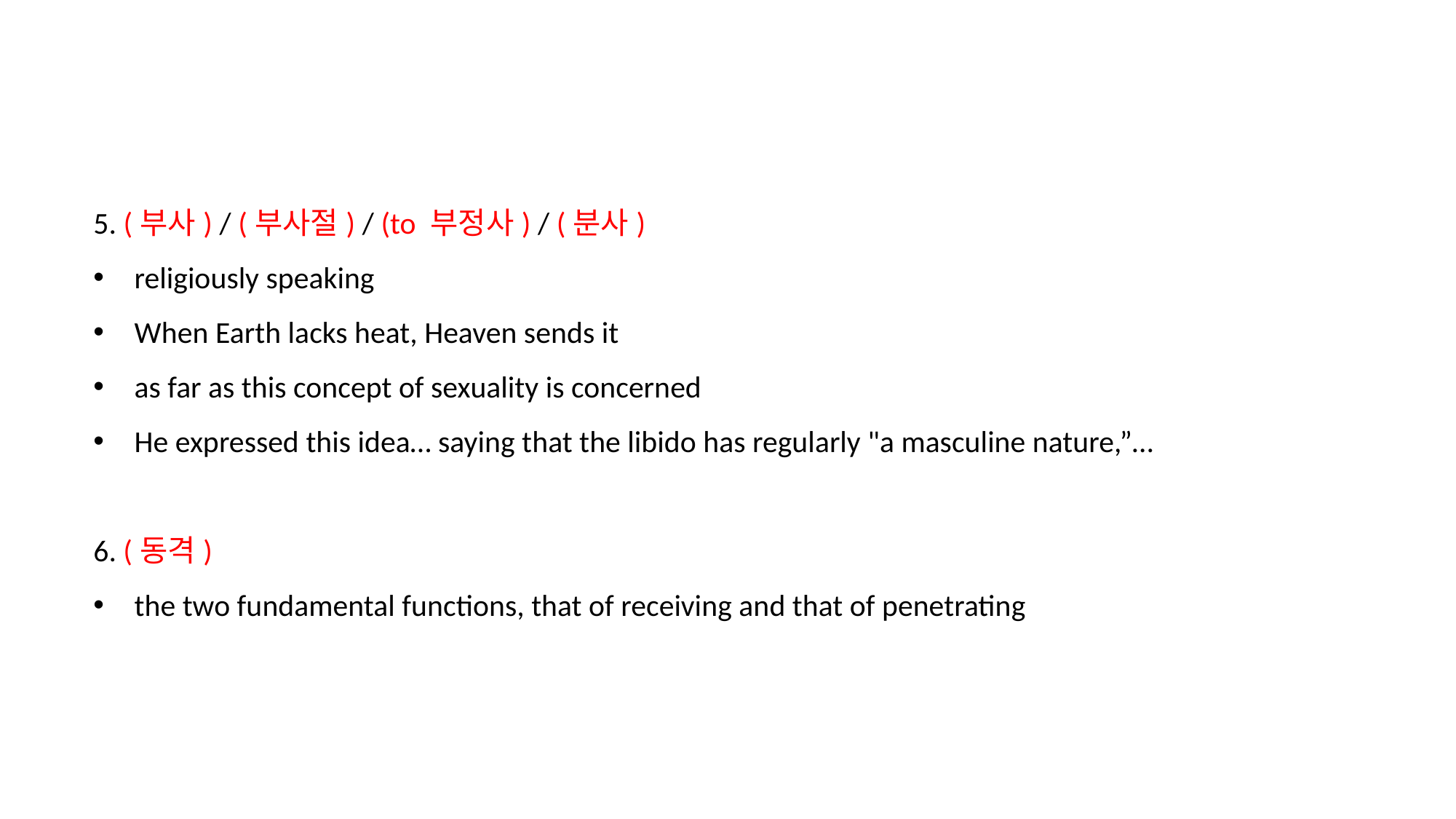

5. (부사) / (부사절) / (to 부정사) / (분사)
religiously speaking
When Earth lacks heat, Heaven sends it
as far as this concept of sexuality is concerned
He expressed this idea… saying that the libido has regularly "a masculine nature,”…

6. (동격)
the two fundamental functions, that of receiving and that of penetrating